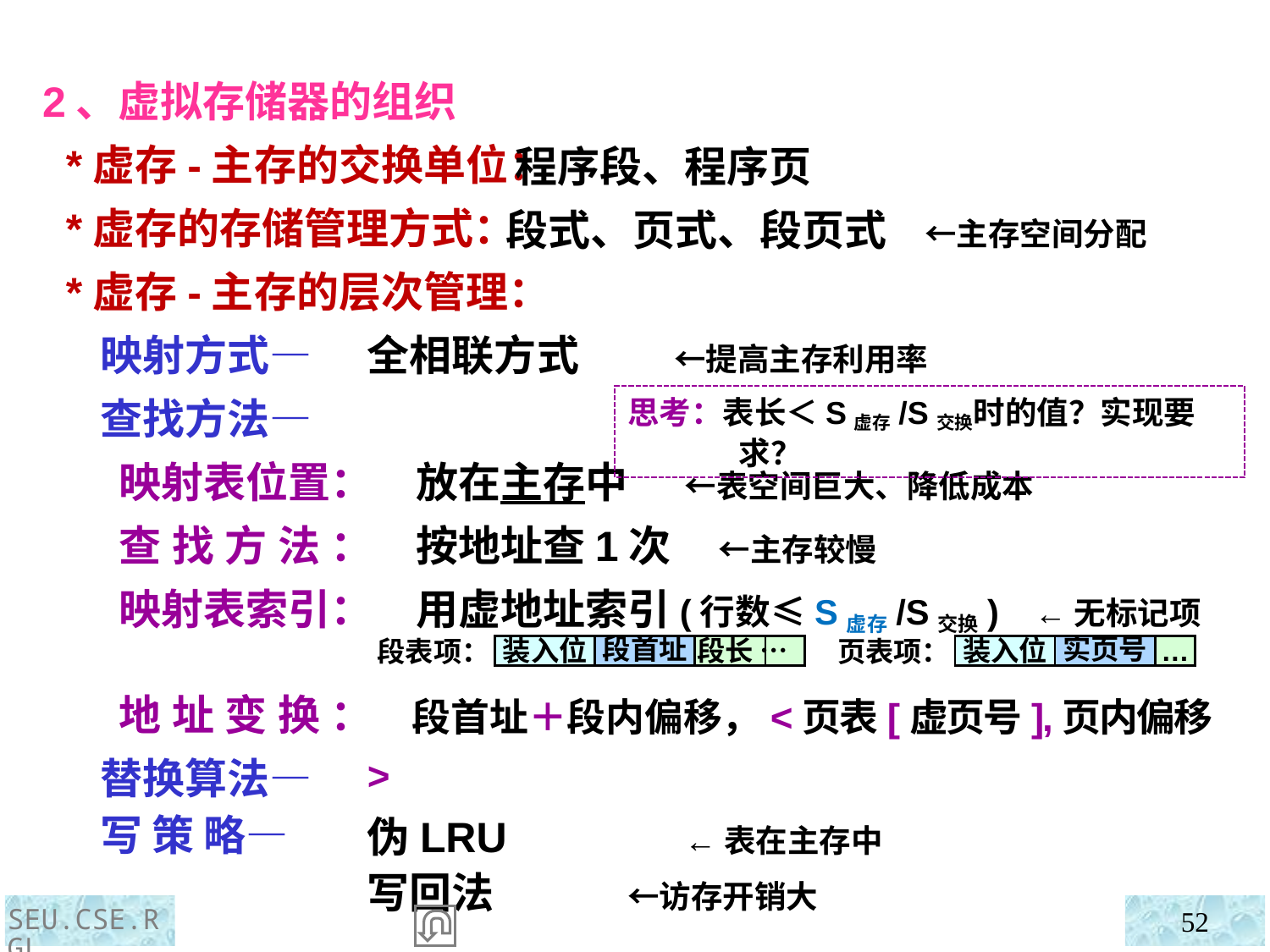

2、虚拟存储器的组织
  *虚存-主存的交换单位：
  *虚存的存储管理方式：
  *虚存-主存的层次管理：
     映射方式—
     查找方法—
       映射表位置：
       查找方法：
       映射表索引：

       地址变换：
     替换算法—
     写 策 略—
     程序段、程序页
    段式、页式、段页式    ←主存空间分配
全相联方式          ←提高主存利用率

    放在主存中      ←表空间巨大、降低成本
    按地址查1次     ←主存较慢
    用虚地址索引(行数≤S虚存/S交换)   ←无标记项

    段首址＋段内偏移，<页表[虚页号],页内偏移>
伪LRU               ←表在主存中
写回法              ←访存开销大
思考：表长＜S虚存/S交换时的值？实现要求？
装入位
段首址
段长 …
装入位
实页号
…
页表项：
段表项：
SEU.CSE.RGL
52